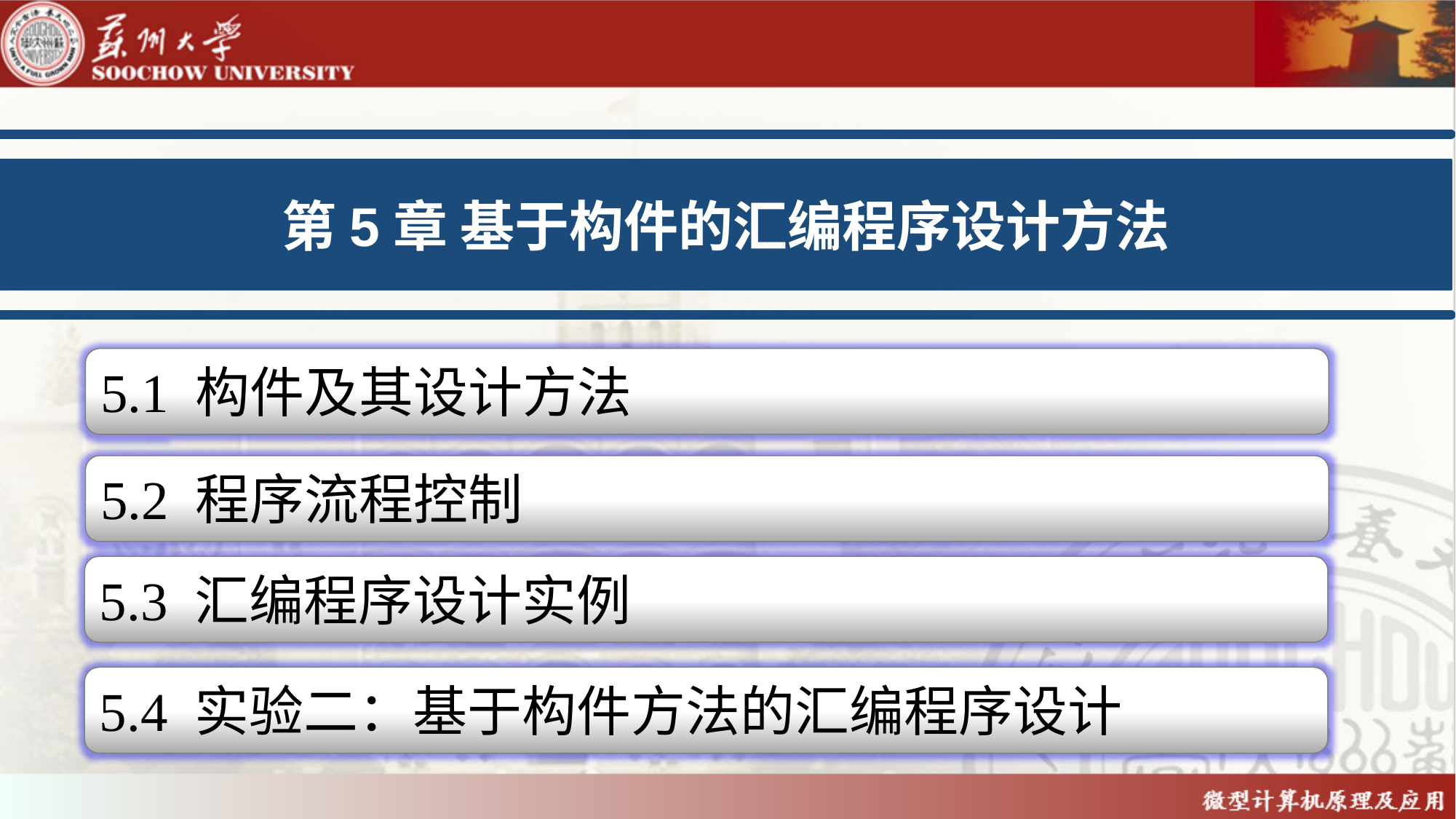

第5章 基于构件的汇编程序设计方法
5.1 构件及其设计方法
5.2 程序流程控制
5.3 汇编程序设计实例
5.4 实验二：基于构件方法的汇编程序设计